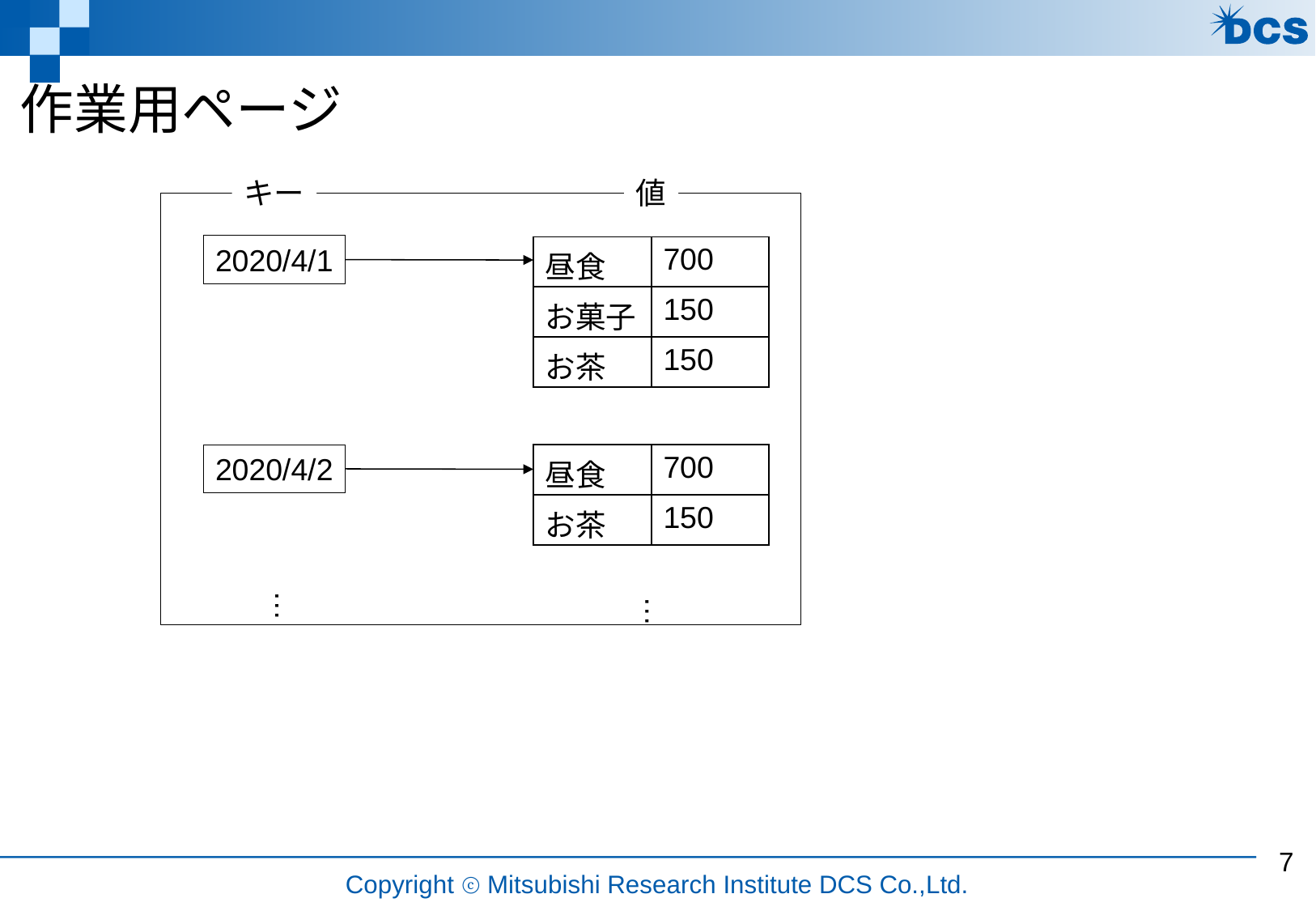

作業用ページ
キー
値

2020/4/1
| 昼食 | 700 |
| --- | --- |
| お菓子 | 150 |
| お茶 | 150 |
2020/4/2
| 昼食 | 700 |
| --- | --- |
| お茶 | 150 |
…
…
7
Copyright ⓒ Mitsubishi Research Institute DCS Co.,Ltd.